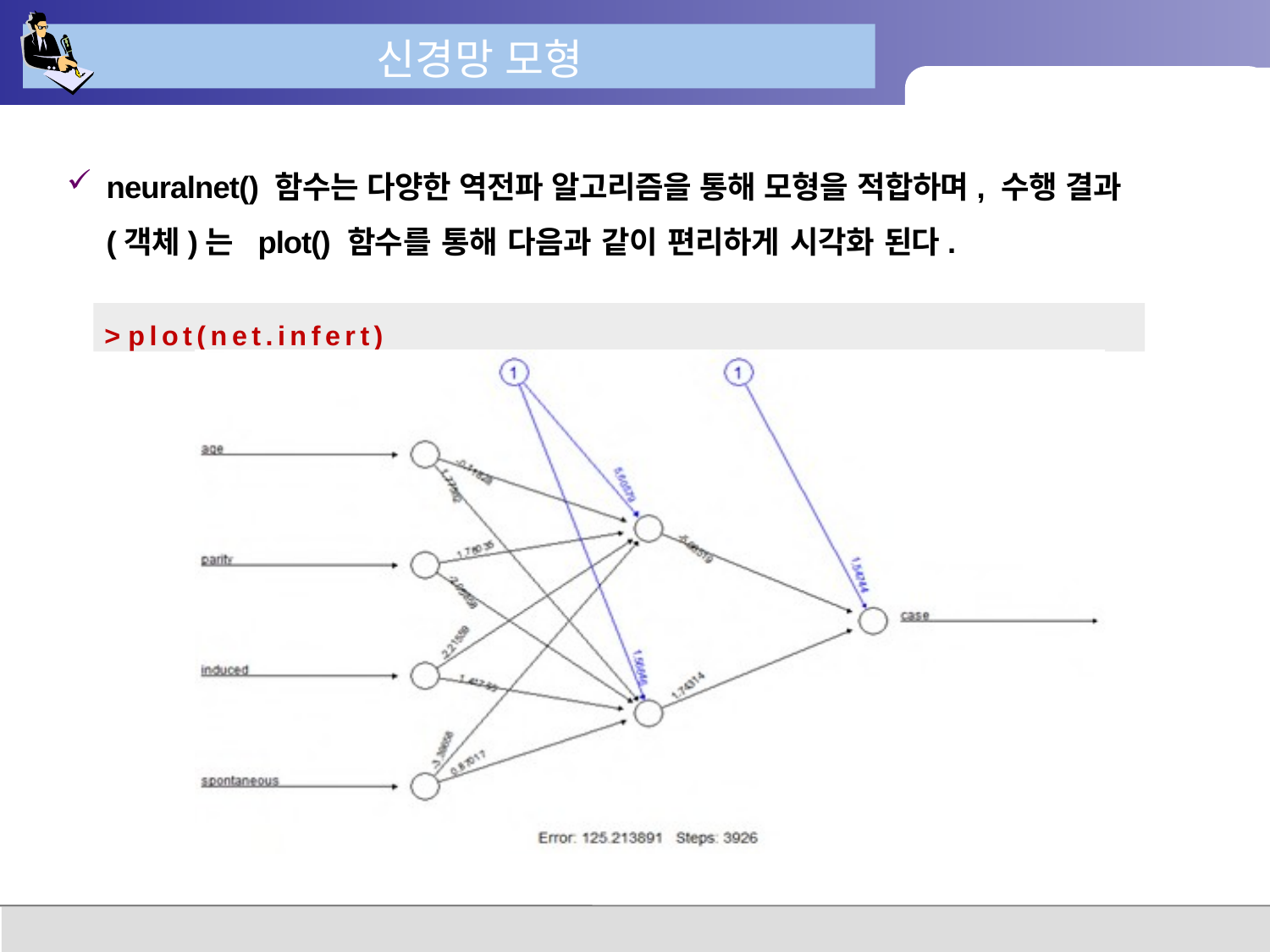

# 신경망 모형
neuralnet() 함수는 다양한 역전파 알고리즘을 통해 모형을 적합하며, 수행 결과(객체)는  plot() 함수를 통해 다음과 같이 편리하게 시각화 된다.
> plot(net.infert)